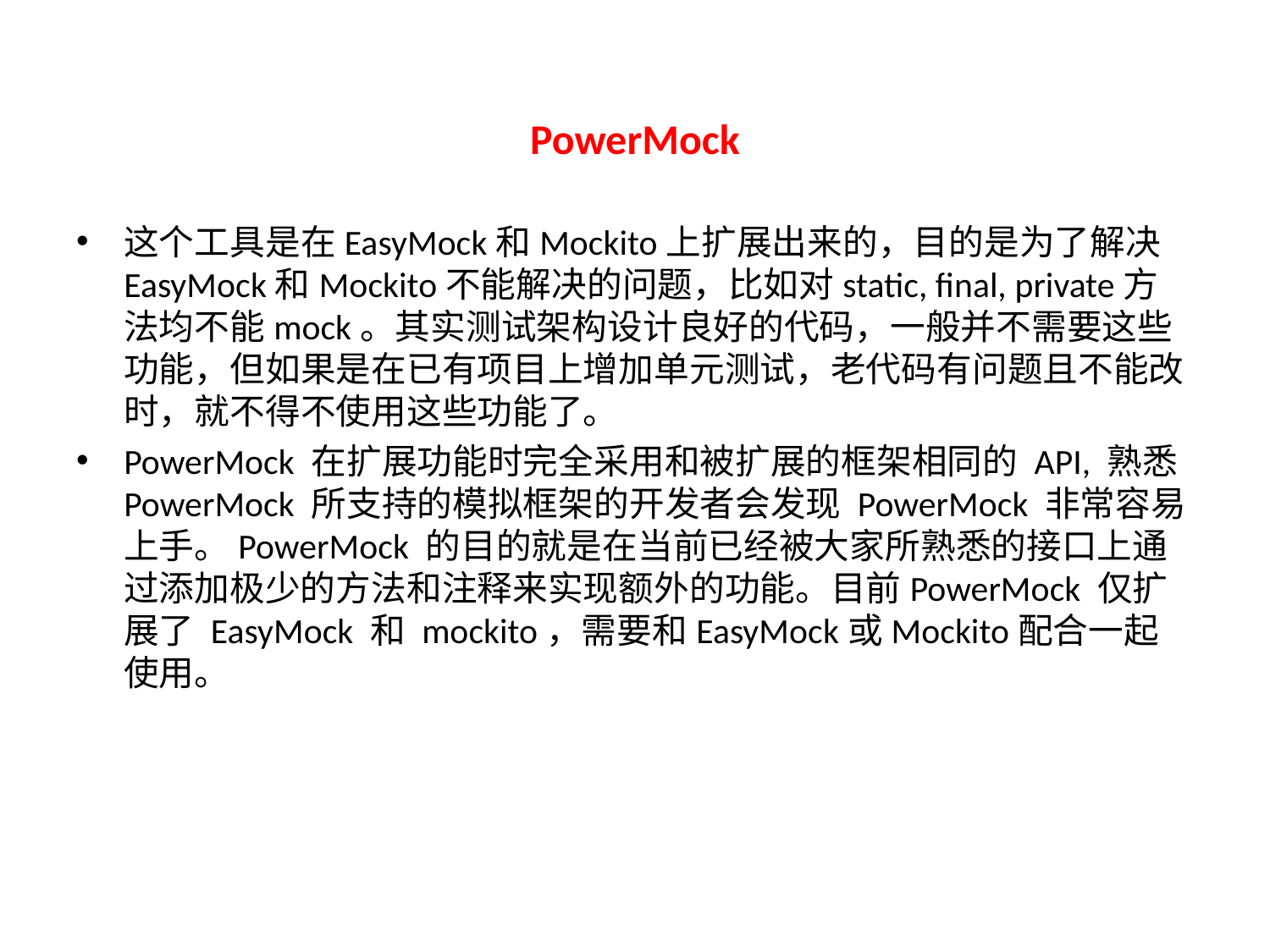

PowerMock

这个工具是在EasyMock和Mockito上扩展出来的，目的是为了解决EasyMock和Mockito不能解决的问题，比如对static, final, private方法均不能mock。其实测试架构设计良好的代码，一般并不需要这些功能，但如果是在已有项目上增加单元测试，老代码有问题且不能改时，就不得不使用这些功能了。
PowerMock 在扩展功能时完全采用和被扩展的框架相同的 API, 熟悉 PowerMock 所支持的模拟框架的开发者会发现 PowerMock 非常容易上手。PowerMock 的目的就是在当前已经被大家所熟悉的接口上通过添加极少的方法和注释来实现额外的功能。目前PowerMock 仅扩展了 EasyMock 和 mockito，需要和EasyMock或Mockito配合一起使用。